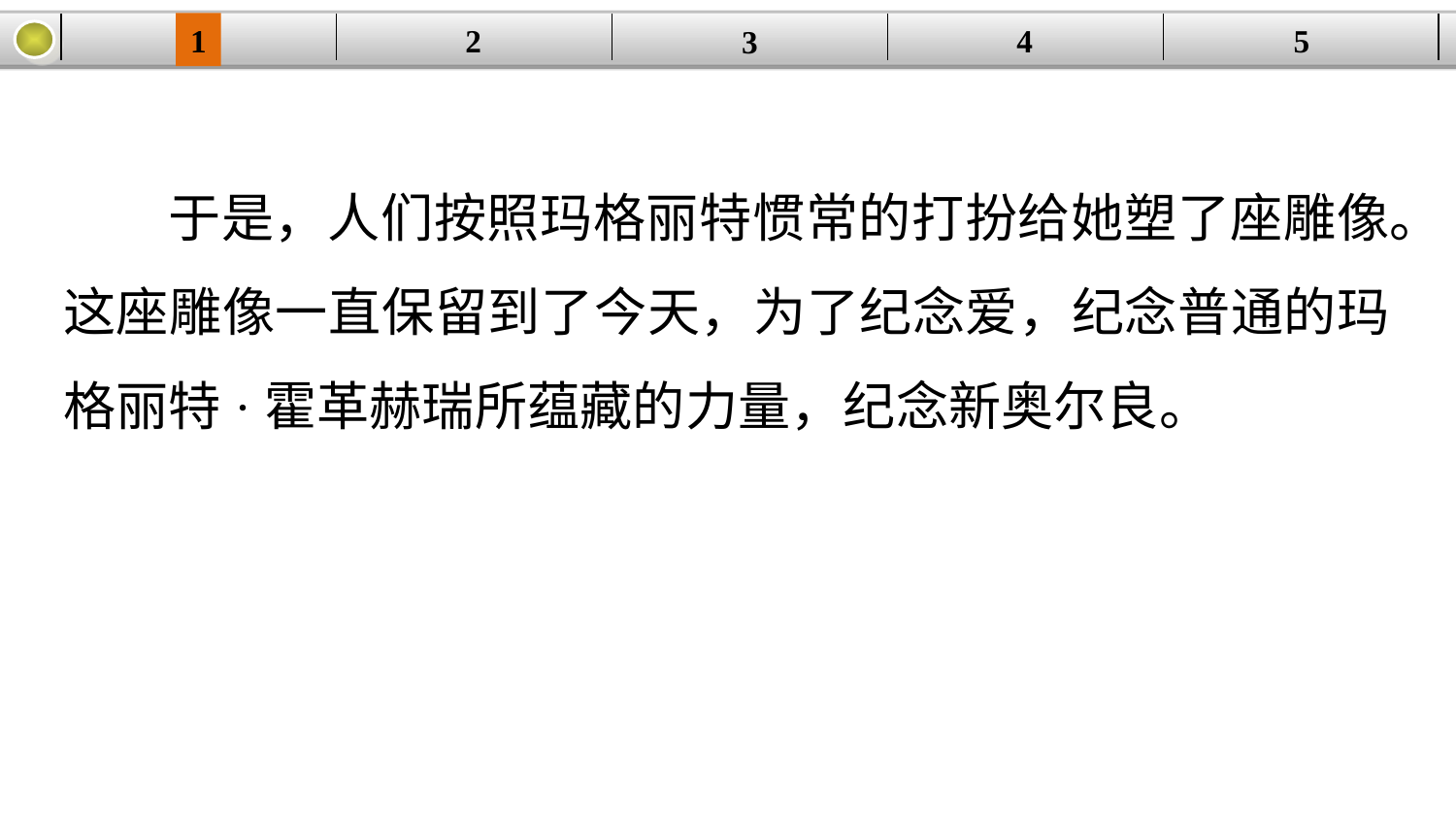

1
2
4
5
|  |  |  |  |  |
| --- | --- | --- | --- | --- |
3

于是，人们按照玛格丽特惯常的打扮给她塑了座雕像。这座雕像一直保留到了今天，为了纪念爱，纪念普通的玛格丽特·霍革赫瑞所蕴藏的力量，纪念新奥尔良。